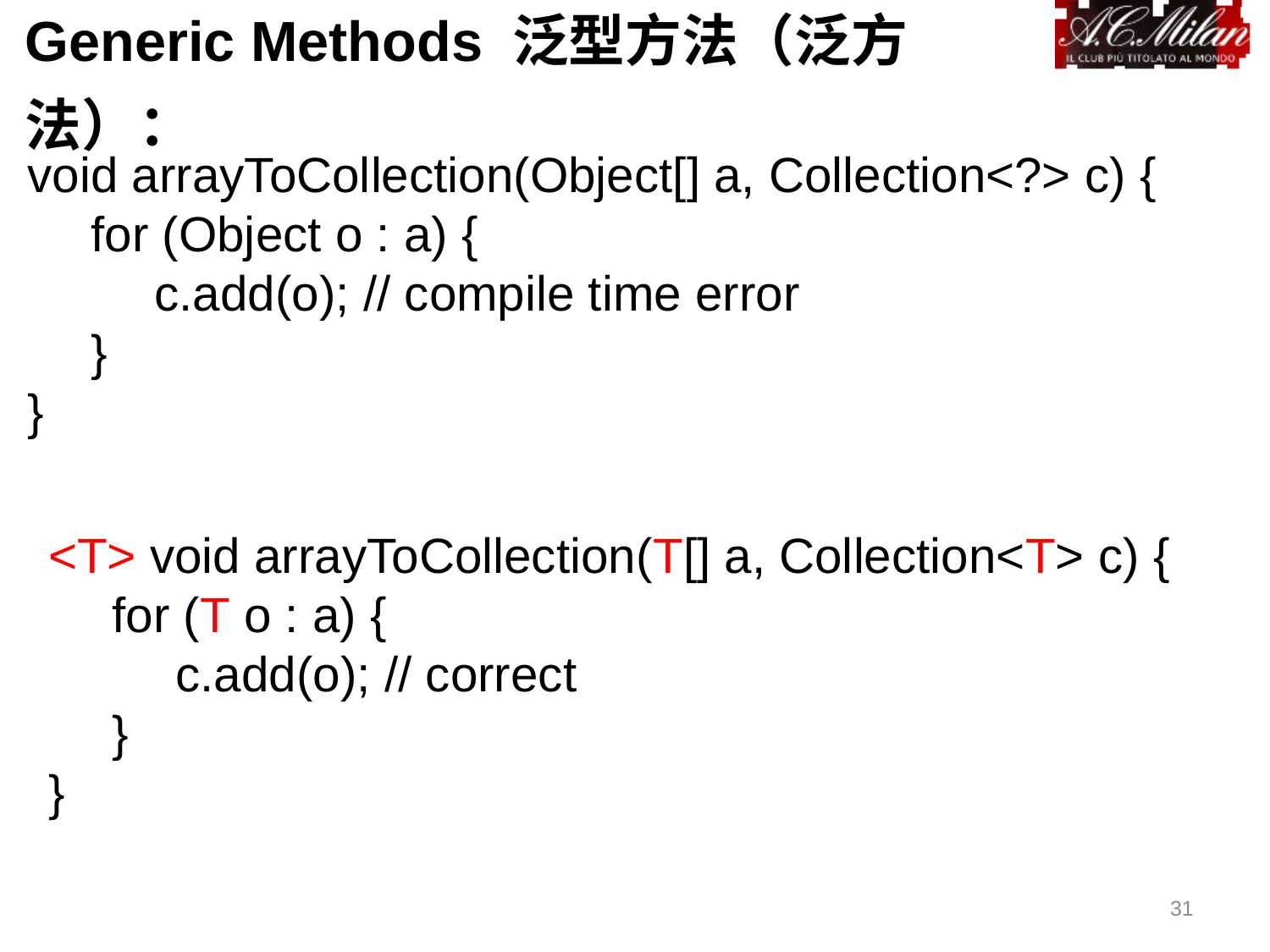

Generic Methods 泛型方法（泛方法）：
void arrayToCollection(Object[] a, Collection<?> c) {
for (Object o : a) {
c.add(o); // compile time error
}
}
<T> void arrayToCollection(T[] a, Collection<T> c) {
for (T o : a) {
c.add(o); // correct
}
}
31